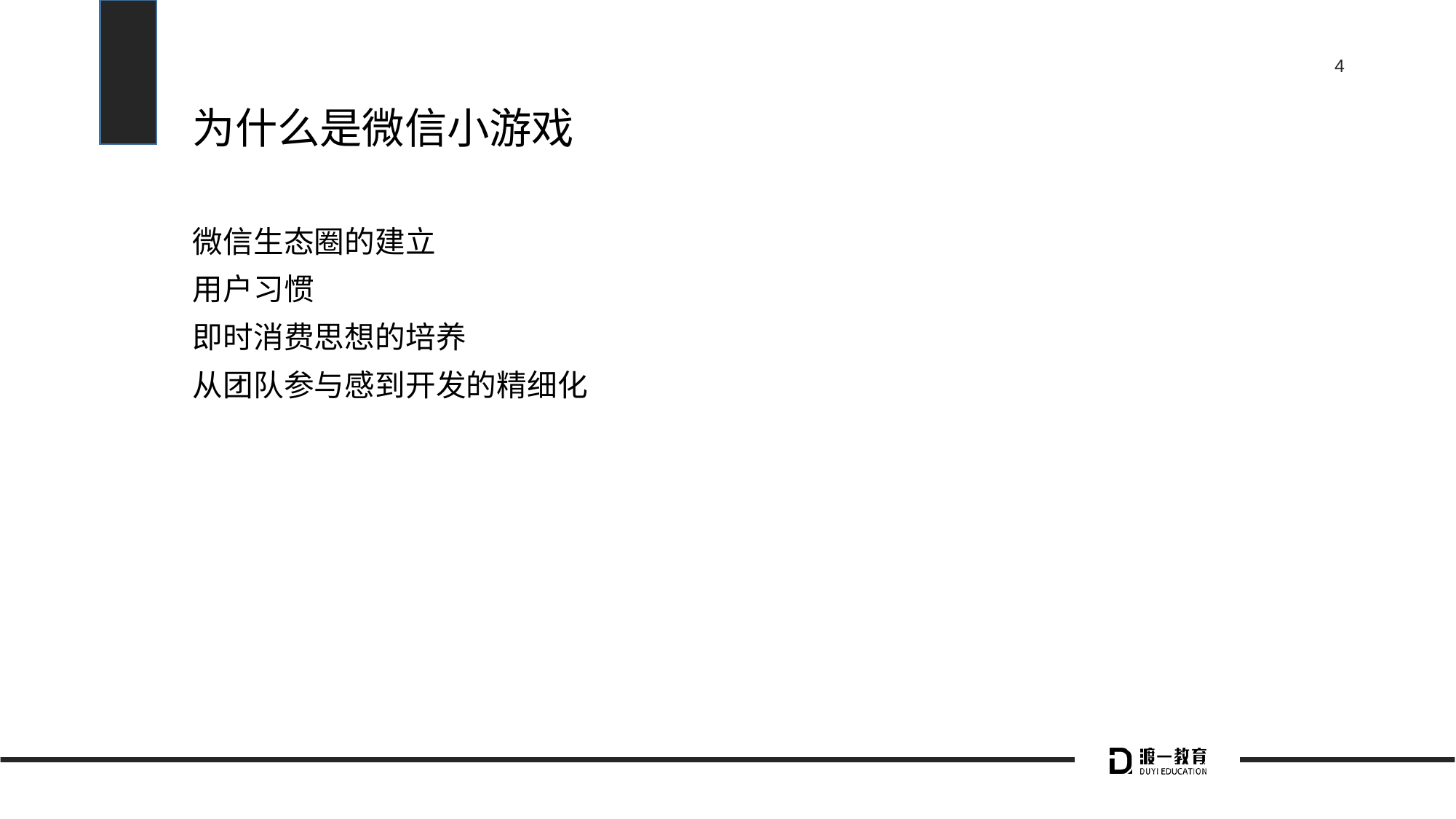

# 为什么是微信小游戏
微信生态圈的建立
用户习惯
即时消费思想的培养
从团队参与感到开发的精细化